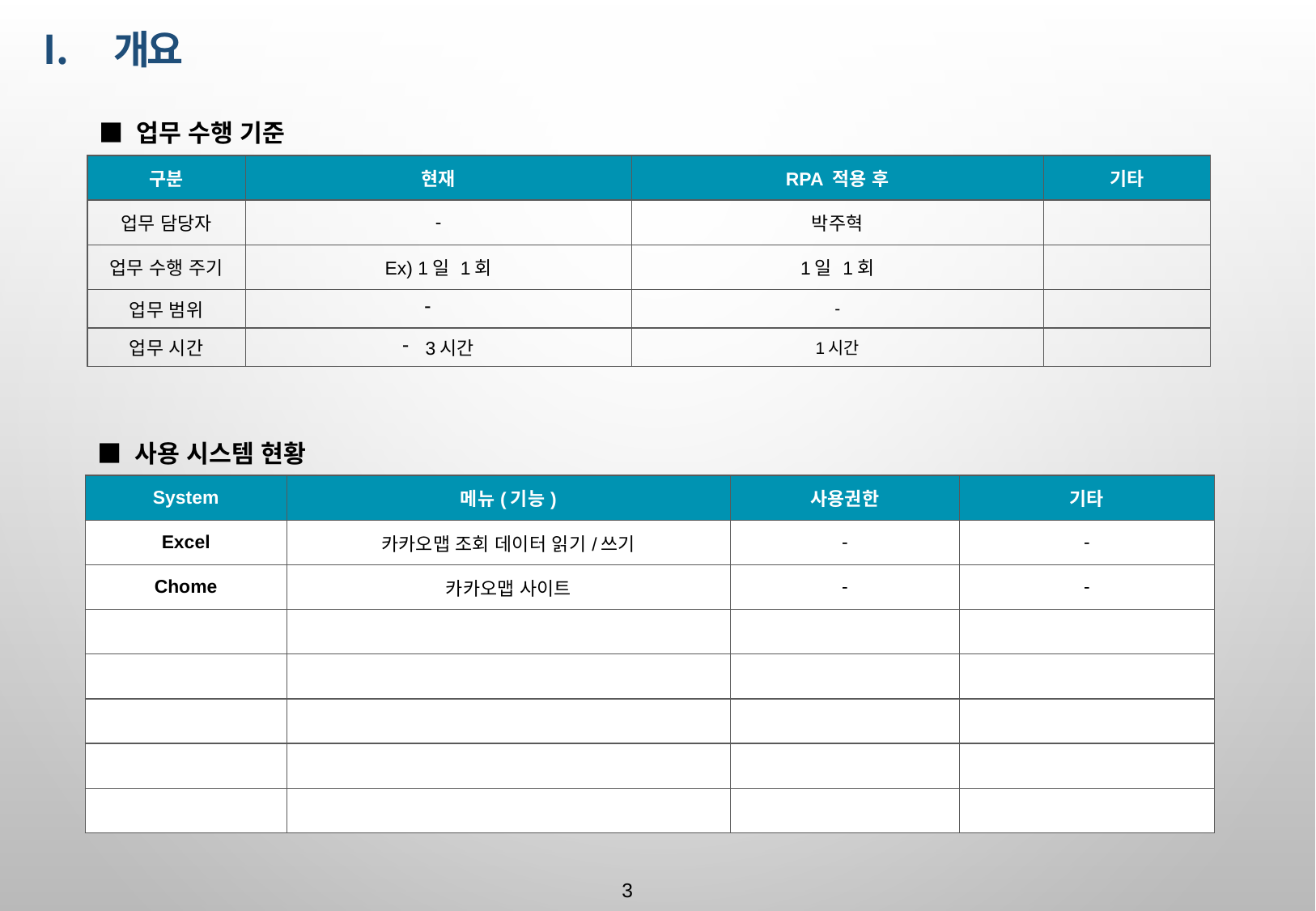

# 개요
■ 업무 수행 기준
| 구분 | 현재 | RPA 적용 후 | 기타 |
| --- | --- | --- | --- |
| 업무 담당자 | - | 박주혁 |  |
| 업무 수행 주기 | Ex) 1일 1회 | 1일 1회 |  |
| 업무 범위 |  | - |  |
| 업무 시간 | 3시간 | 1시간 |  |
■ 사용 시스템 현황
| System | 메뉴(기능) | 사용권한 | 기타 |
| --- | --- | --- | --- |
| Excel | 카카오맵 조회 데이터 읽기/쓰기 | - | - |
| Chome | 카카오맵 사이트 | - | - |
|  |  |  |  |
|  |  |  |  |
|  |  |  |  |
|  |  |  |  |
|  |  |  |  |